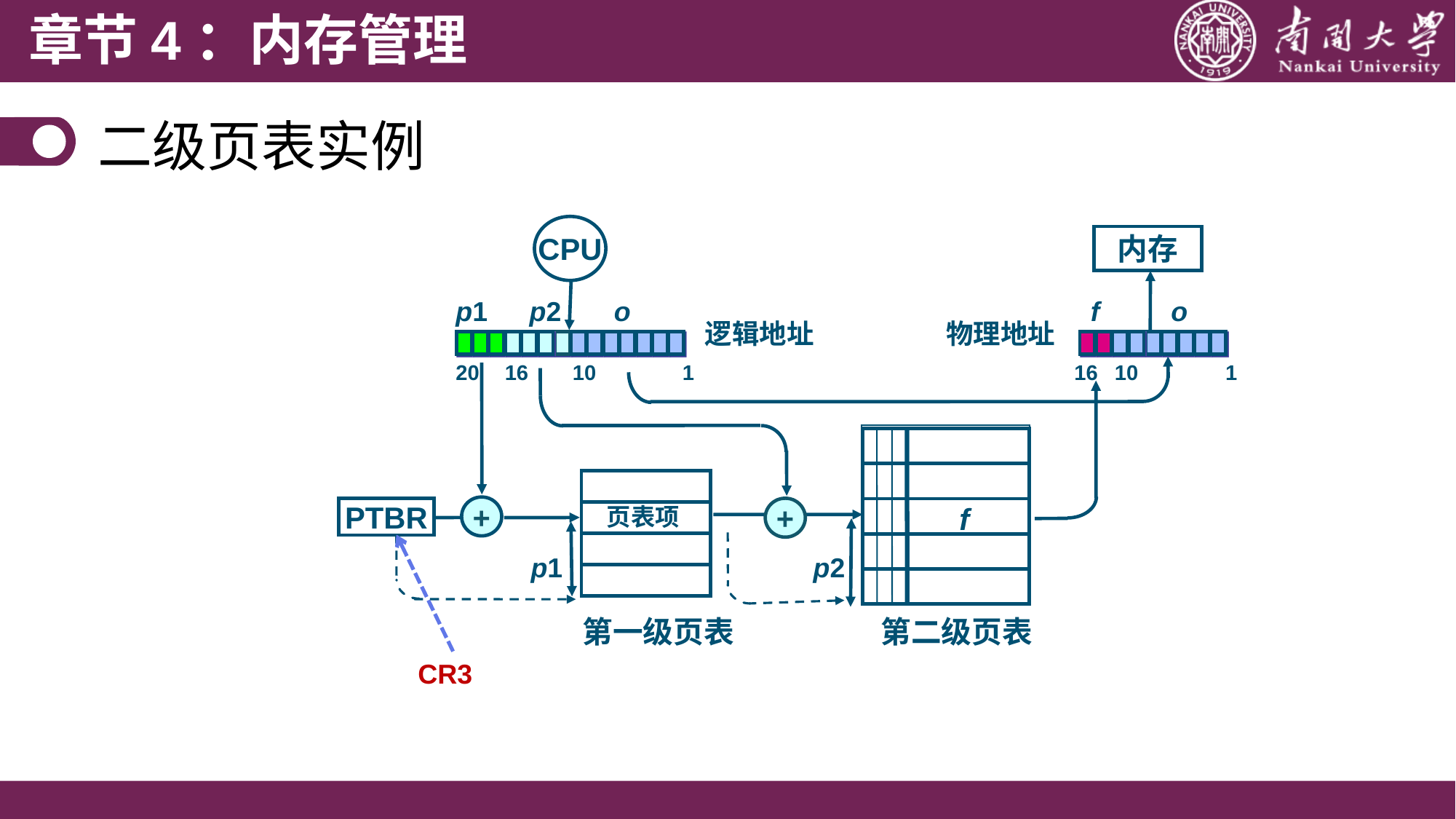

章节4：内存管理
二级页表实例
CPU
内存

p1
p2
o
f
o
逻辑地址
物理地址

20
16
10
1
16
10
1

f

p2

第二级页表

页表项

p1

第一级页表
+
PTBR

CR3
+